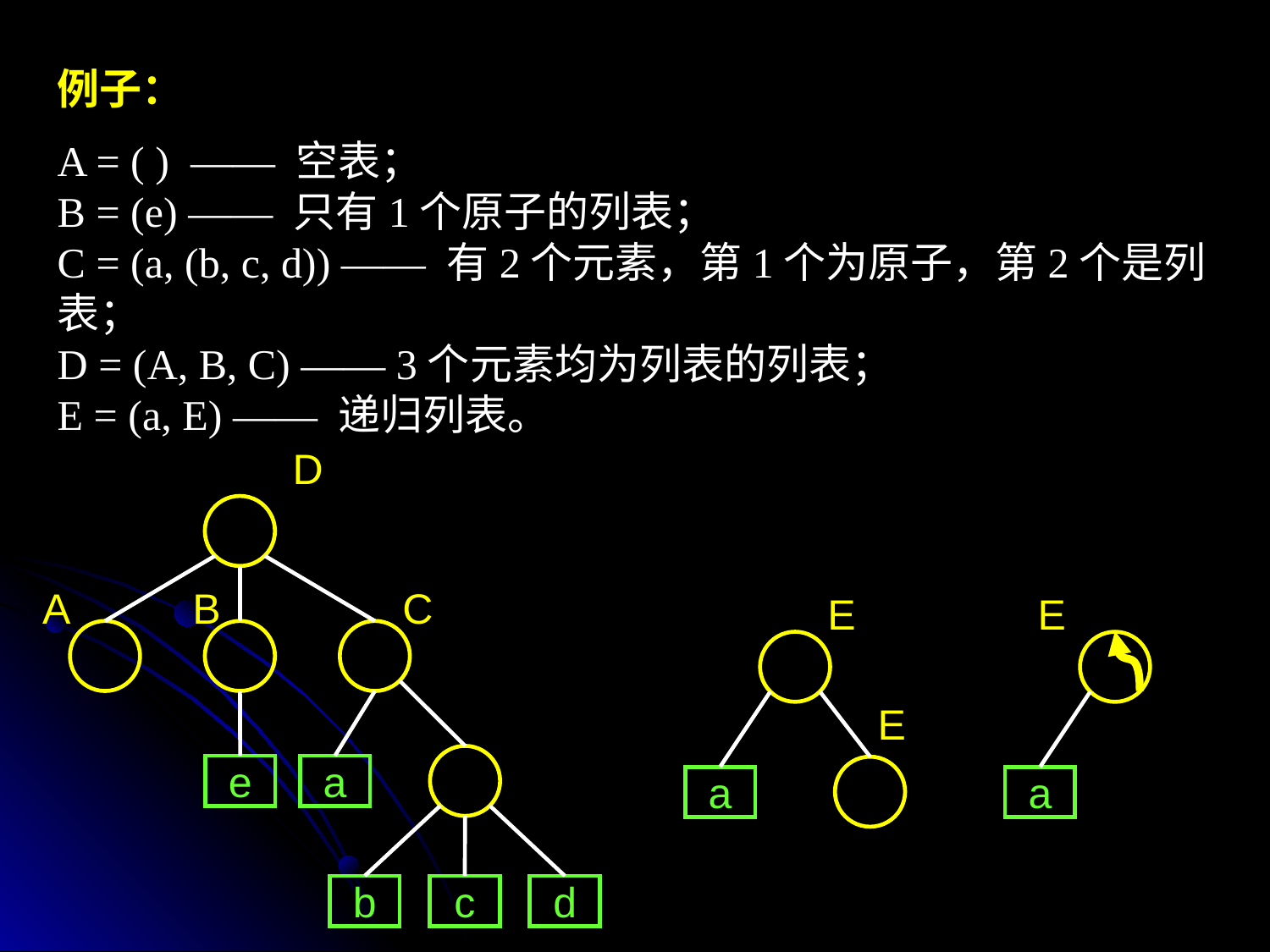

例子：
A = ( )  —— 空表；
B = (e) —— 只有1个原子的列表；
C = (a, (b, c, d)) —— 有2个元素，第1个为原子，第2个是列表；
D = (A, B, C) —— 3个元素均为列表的列表；
E = (a, E) —— 递归列表。
D

A
B
C
E
E

E

e
a

a
a
b
c
d